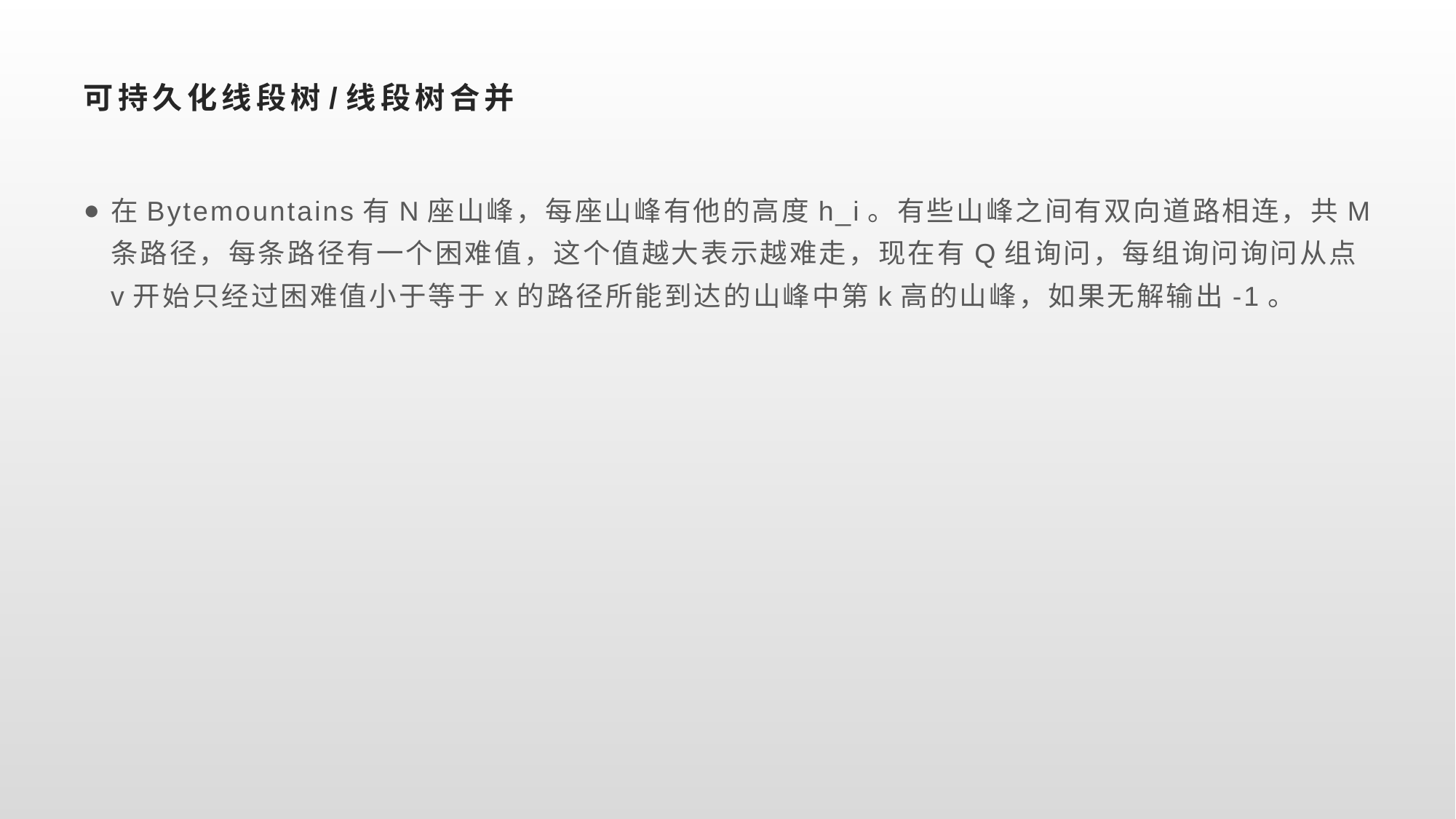

# 可持久化线段树/线段树合并
在Bytemountains有N座山峰，每座山峰有他的高度h_i。有些山峰之间有双向道路相连，共M条路径，每条路径有一个困难值，这个值越大表示越难走，现在有Q组询问，每组询问询问从点v开始只经过困难值小于等于x的路径所能到达的山峰中第k高的山峰，如果无解输出-1。